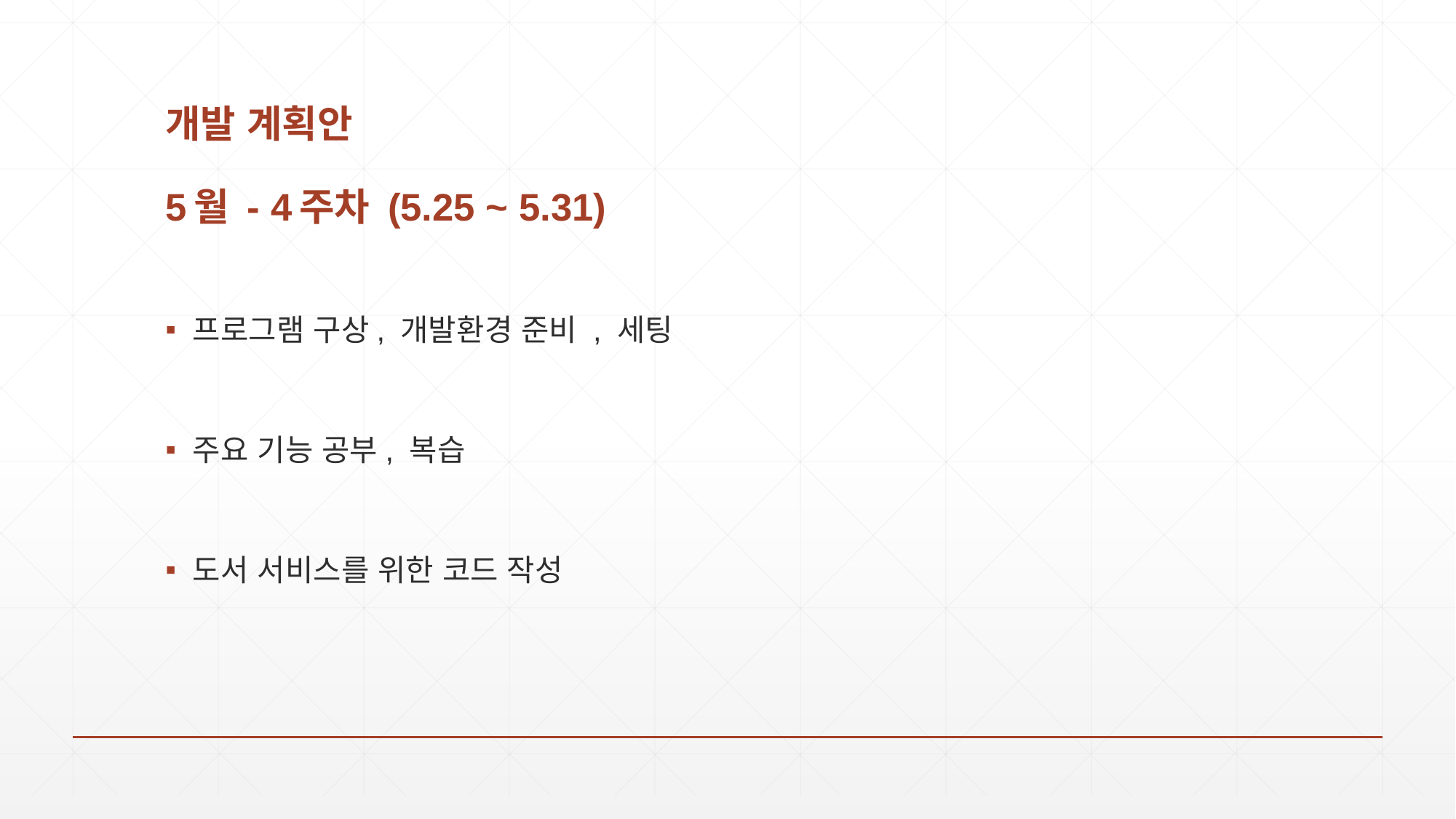

# 개발 계획안 5월 - 4주차 (5.25 ~ 5.31)
프로그램 구상, 개발환경 준비 , 세팅

주요 기능 공부, 복습

도서 서비스를 위한 코드 작성